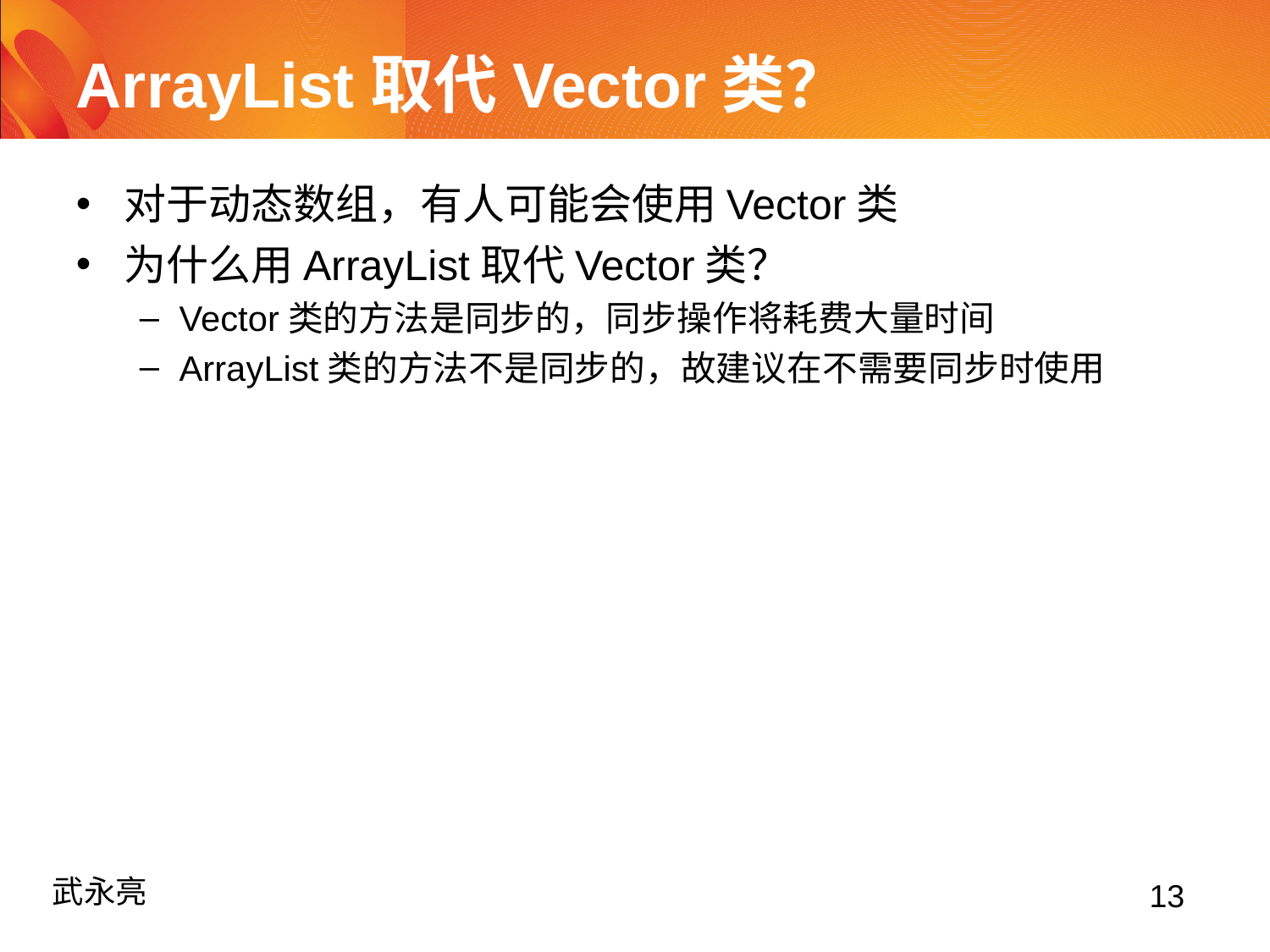

# ArrayList取代Vector类？
对于动态数组，有人可能会使用Vector类
为什么用ArrayList取代Vector类？
Vector类的方法是同步的，同步操作将耗费大量时间
ArrayList类的方法不是同步的，故建议在不需要同步时使用